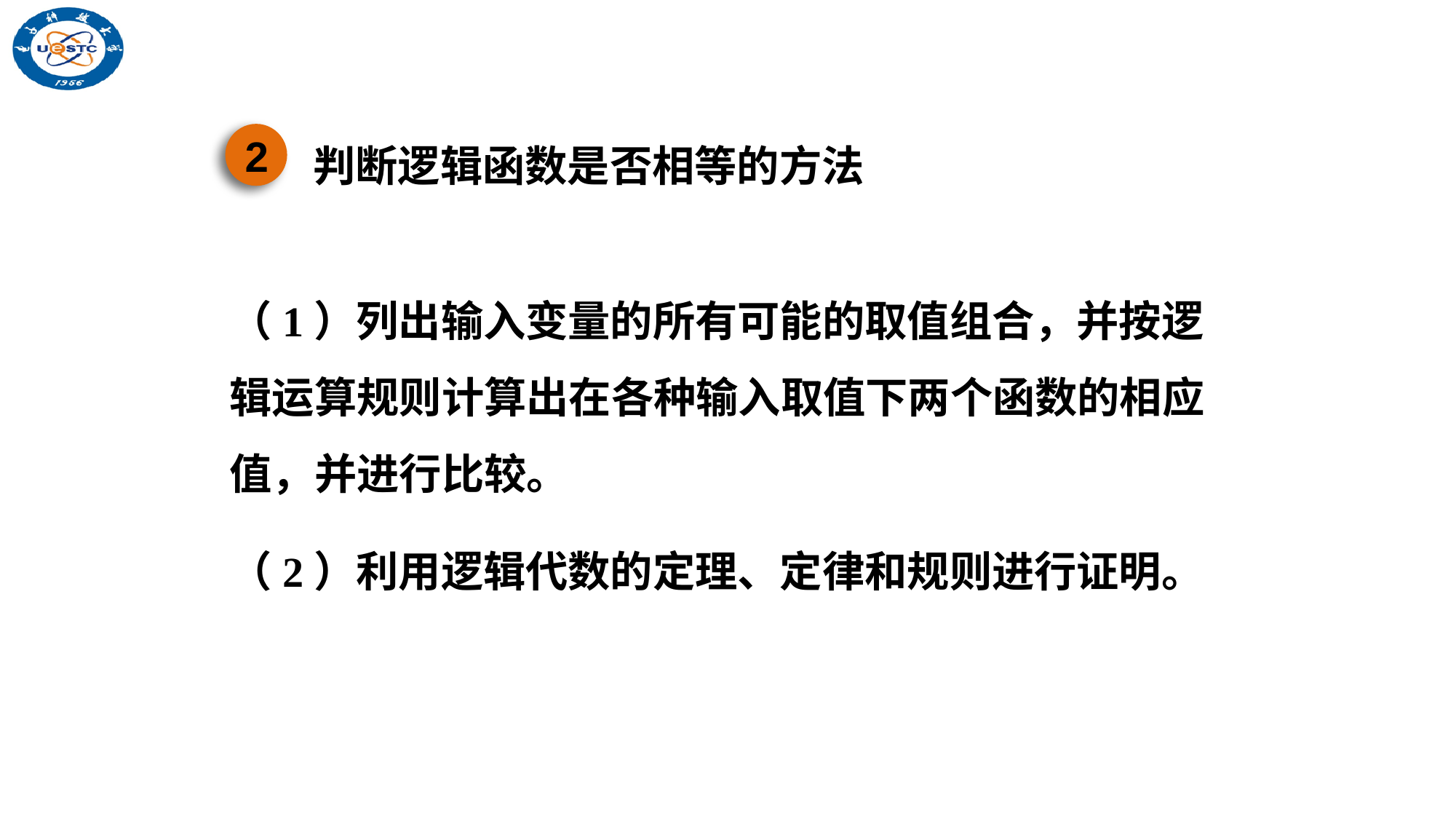

判断逻辑函数是否相等的方法
2
（1）列出输入变量的所有可能的取值组合，并按逻辑运算规则计算出在各种输入取值下两个函数的相应值，并进行比较。
（2）利用逻辑代数的定理、定律和规则进行证明。